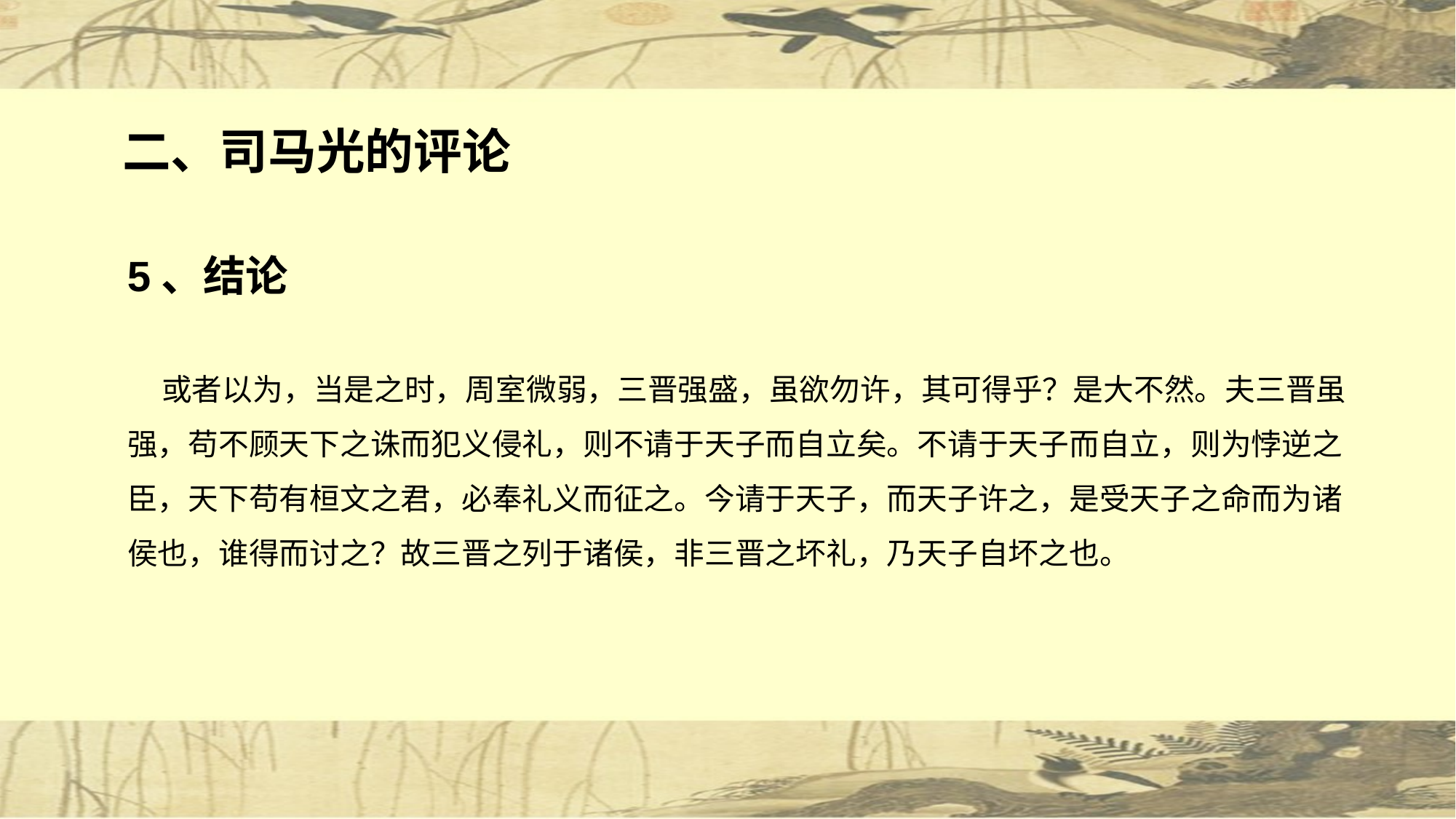

二、司马光的评论
# 5、结论
    或者以为，当是之时，周室微弱，三晋强盛，虽欲勿许，其可得乎？是大不然。夫三晋虽强，苟不顾天下之诛而犯义侵礼，则不请于天子而自立矣。不请于天子而自立，则为悖逆之臣，天下苟有桓文之君，必奉礼义而征之。今请于天子，而天子许之，是受天子之命而为诸侯也，谁得而讨之？故三晋之列于诸侯，非三晋之坏礼，乃天子自坏之也。